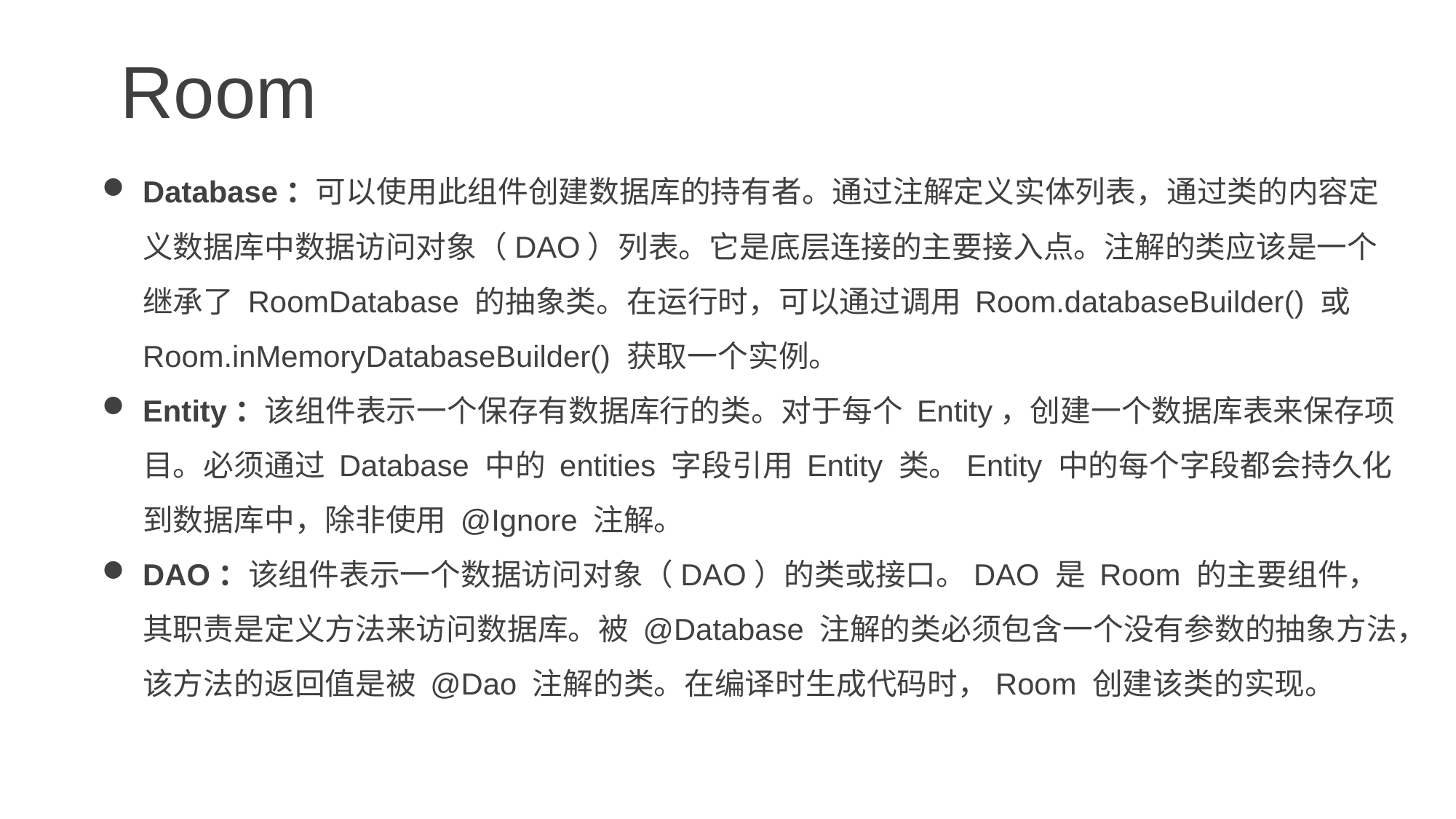

Room
Database：可以使用此组件创建数据库的持有者。通过注解定义实体列表，通过类的内容定义数据库中数据访问对象（DAO）列表。它是底层连接的主要接入点。注解的类应该是一个继承了 RoomDatabase 的抽象类。在运行时，可以通过调用 Room.databaseBuilder() 或 Room.inMemoryDatabaseBuilder() 获取一个实例。
Entity：该组件表示一个保存有数据库行的类。对于每个 Entity，创建一个数据库表来保存项目。必须通过 Database 中的 entities 字段引用 Entity 类。Entity 中的每个字段都会持久化到数据库中，除非使用 @Ignore 注解。
DAO：该组件表示一个数据访问对象（DAO）的类或接口。DAO 是 Room 的主要组件，其职责是定义方法来访问数据库。被 @Database 注解的类必须包含一个没有参数的抽象方法，该方法的返回值是被 @Dao 注解的类。在编译时生成代码时，Room 创建该类的实现。